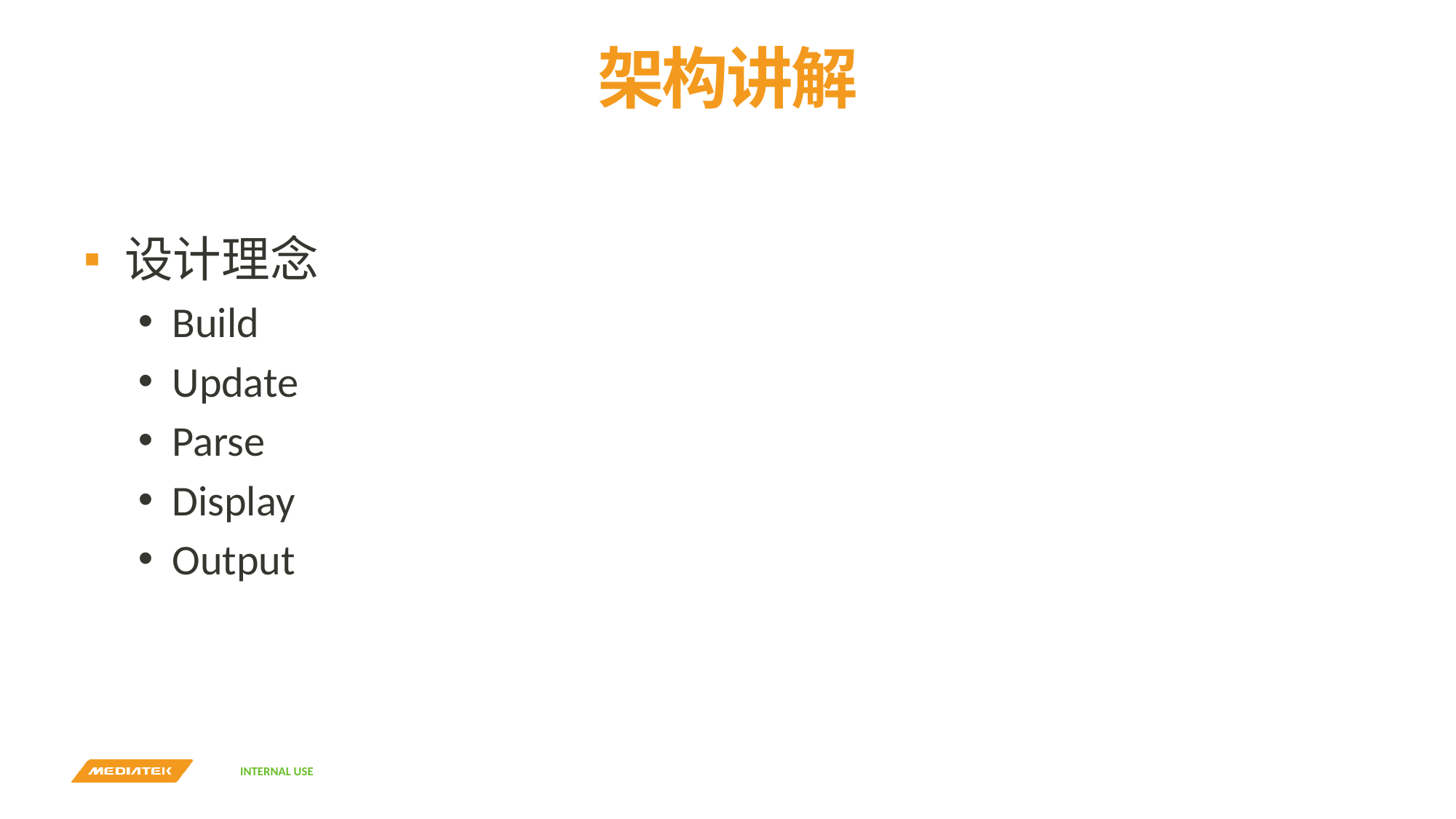

# 架构讲解
设计理念
Build
Update
Parse
Display
Output